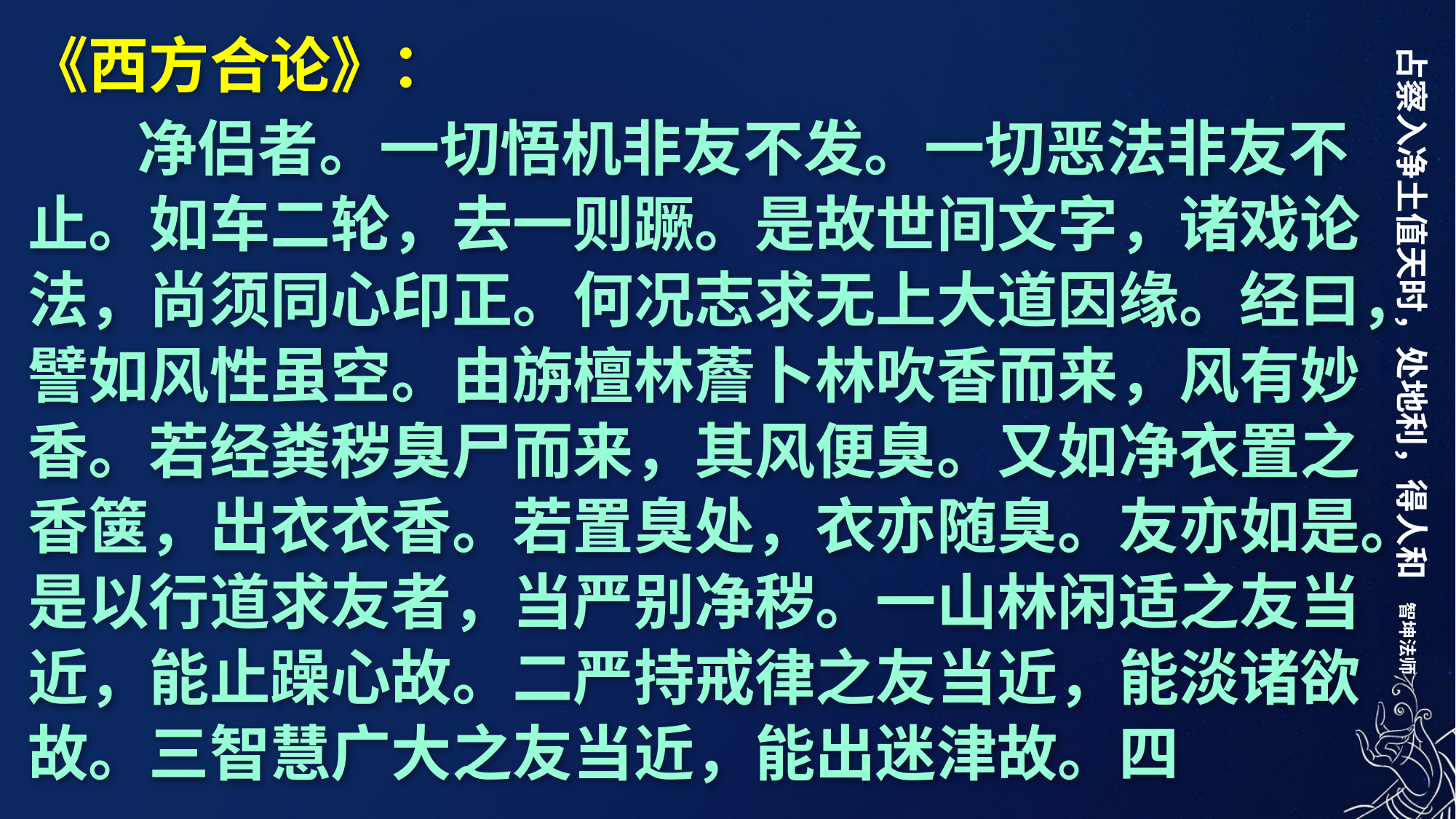

《西方合论》：
	净侣者。一切悟机非友不发。一切恶法非友不止。如车二轮，去一则蹶。是故世间文字，诸戏论法，尚须同心印正。何况志求无上大道因缘。经曰，譬如风性虽空。由旃檀林薝卜林吹香而来，风有妙香。若经粪秽臭尸而来，其风便臭。又如净衣置之香箧，出衣衣香。若置臭处，衣亦随臭。友亦如是。是以行道求友者，当严别净秽。一山林闲适之友当近，能止躁心故。二严持戒律之友当近，能淡诸欲故。三智慧广大之友当近，能出迷津故。四